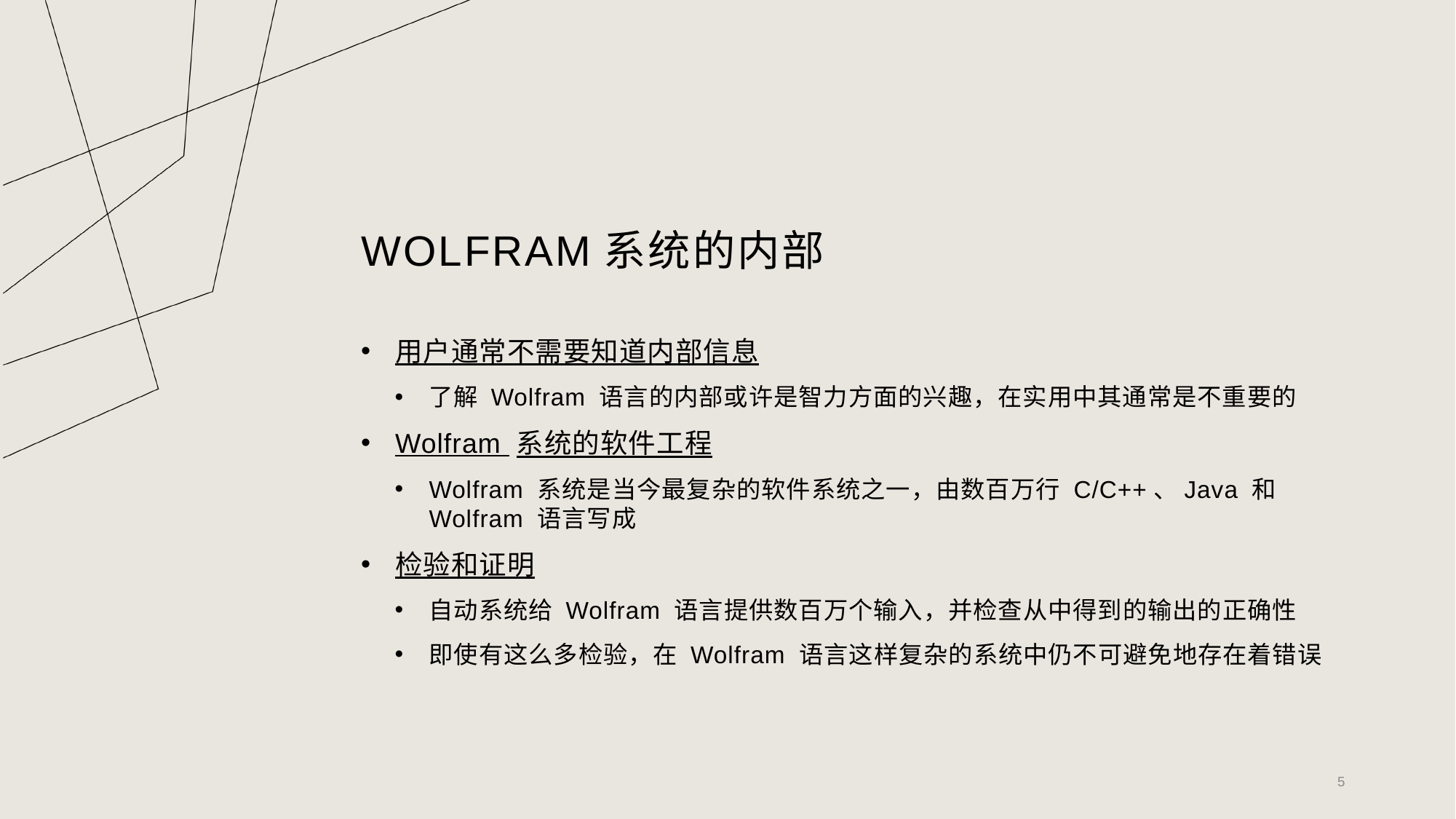

# Wolfram系统的内部
用户通常不需要知道内部信息
了解 Wolfram 语言的内部或许是智力方面的兴趣，在实用中其通常是不重要的
Wolfram 系统的软件工程
Wolfram 系统是当今最复杂的软件系统之一，由数百万行 C/C++、Java 和 Wolfram 语言写成
检验和证明
自动系统给 Wolfram 语言提供数百万个输入，并检查从中得到的输出的正确性
即使有这么多检验，在 Wolfram 语言这样复杂的系统中仍不可避免地存在着错误
5